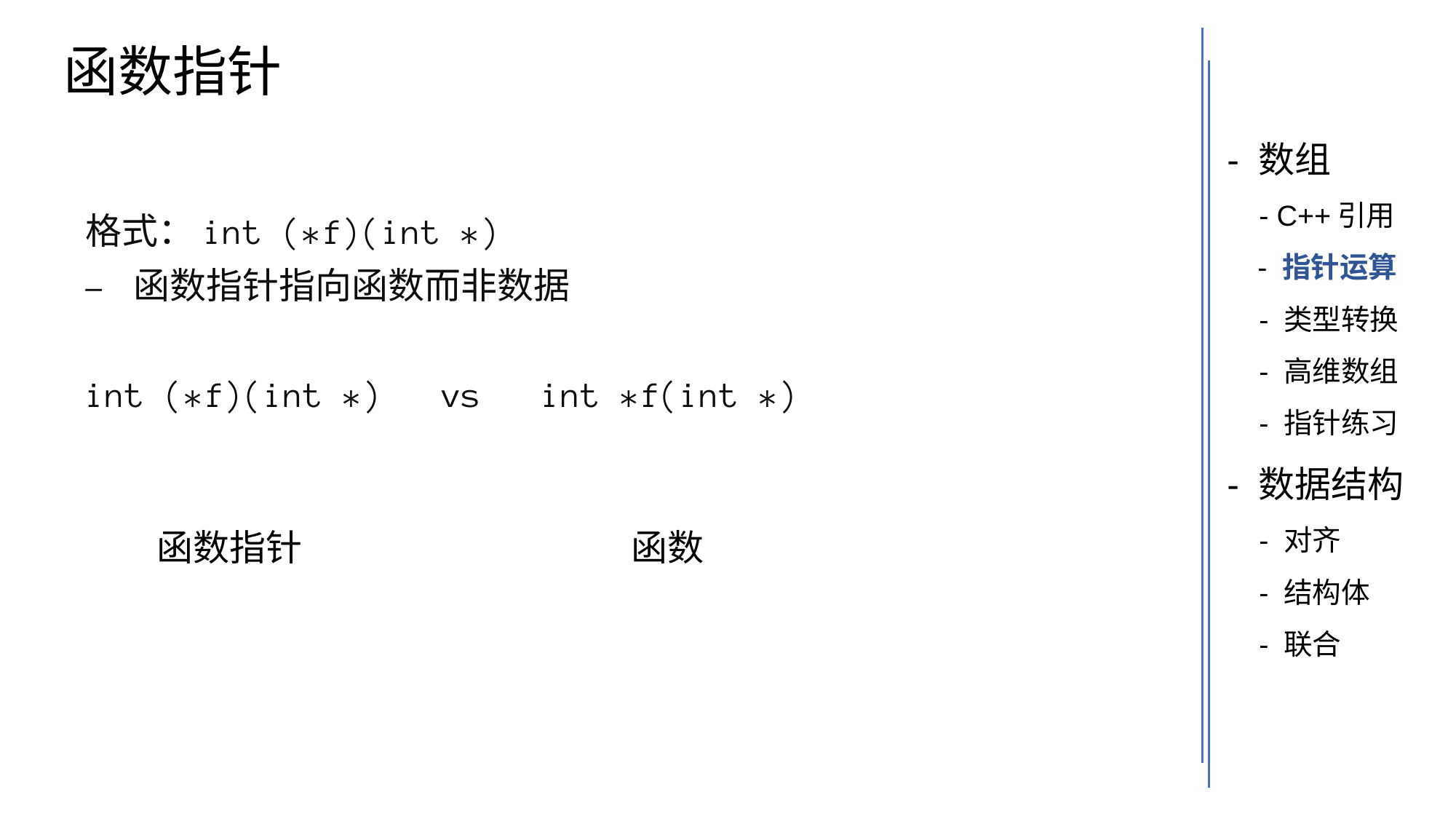

# 函数指针 .
- 数组
    - C++引用
    - 指针运算
    - 类型转换
    - 高维数组
    - 指针练习
- 数据结构
    - 对齐
    - 结构体
    - 联合

格式：int (*f)(int *)
- 函数指针指向函数而非数据

int (*f)(int *)   vs   int *f(int *)

函数指针
函数